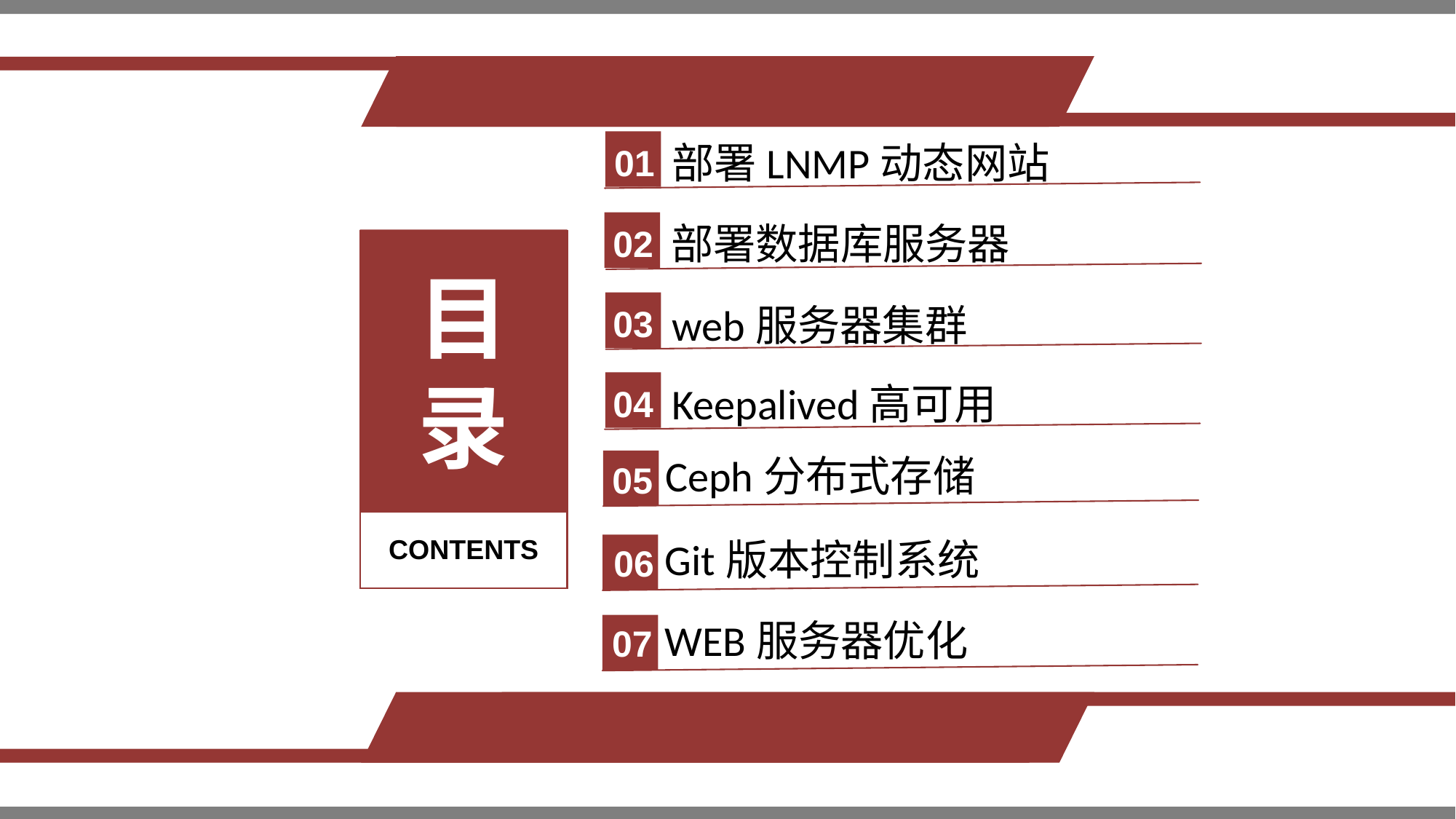

部署LNMP动态网站

01
部署数据库服务器

02

目录

web服务器集群
03
Keepalived高可用

04
Ceph分布式存储

05
CONTENTS
Git版本控制系统

06
WEB服务器优化

07